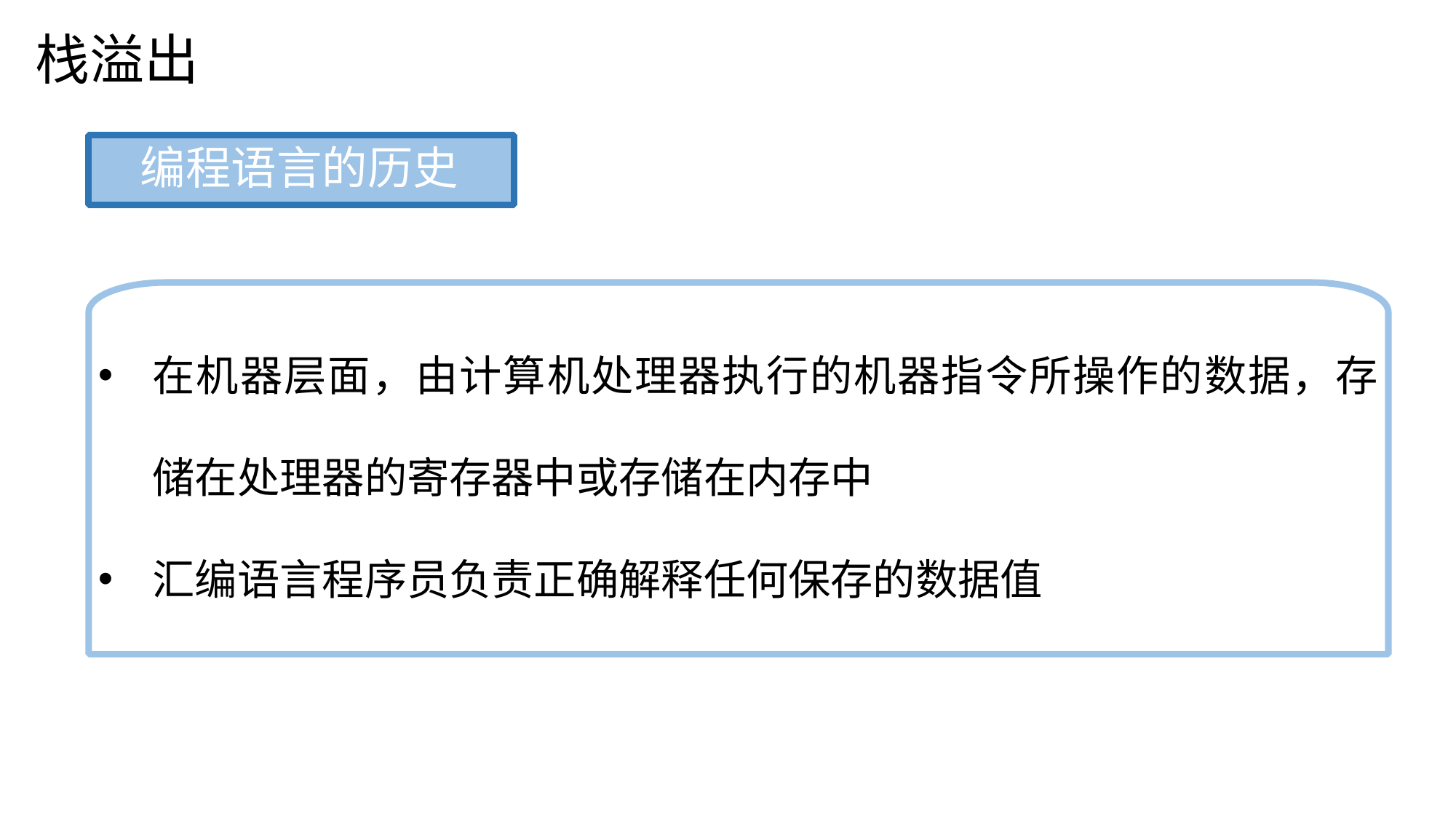

栈溢出

编程语言的历史
在机器层面，由计算机处理器执行的机器指令所操作的数据，存储在处理器的寄存器中或存储在内存中
汇编语言程序员负责正确解释任何保存的数据值